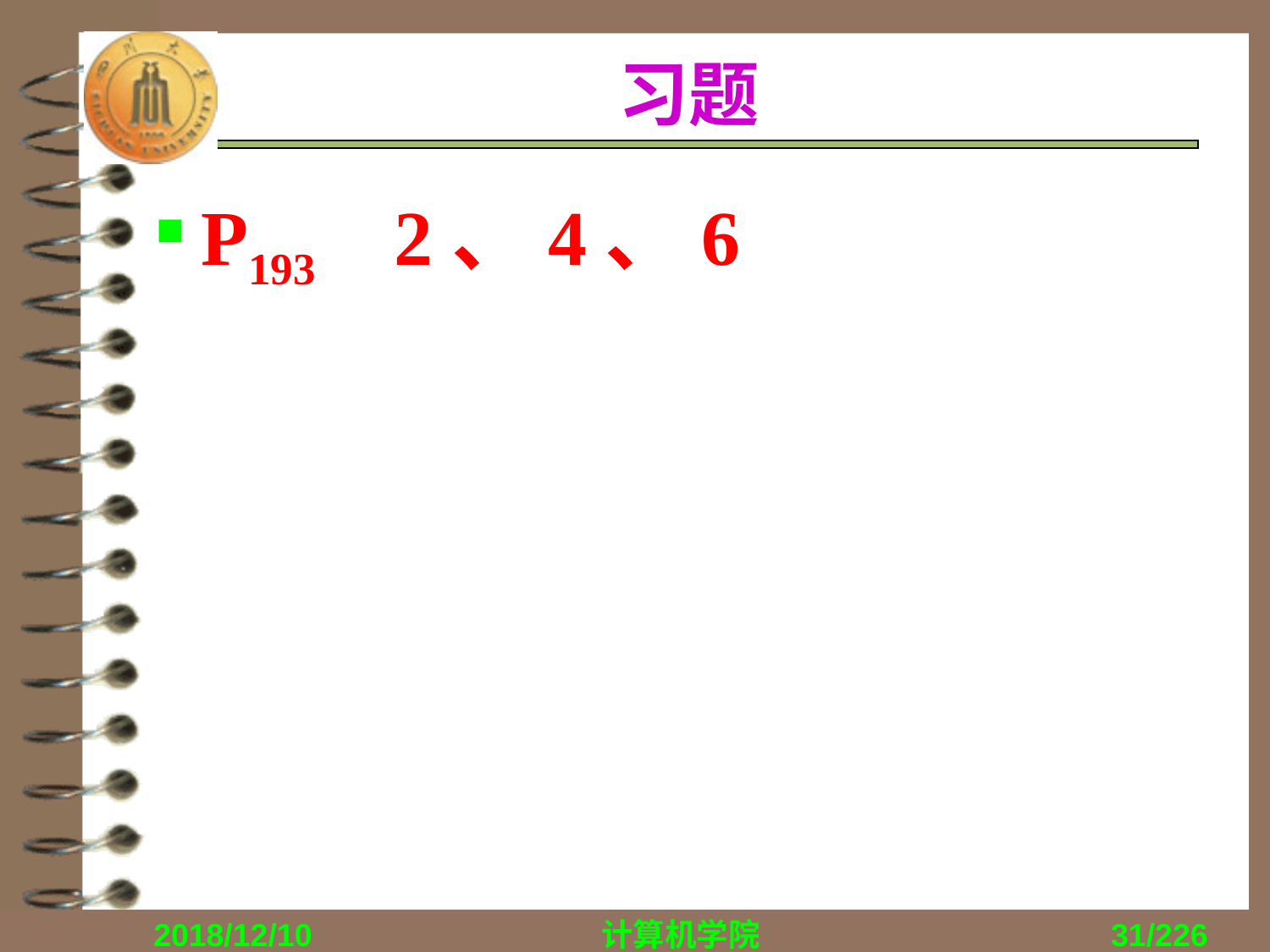

# 习题
P193    2、4、6
2018/12/10
计算机学院
31/226